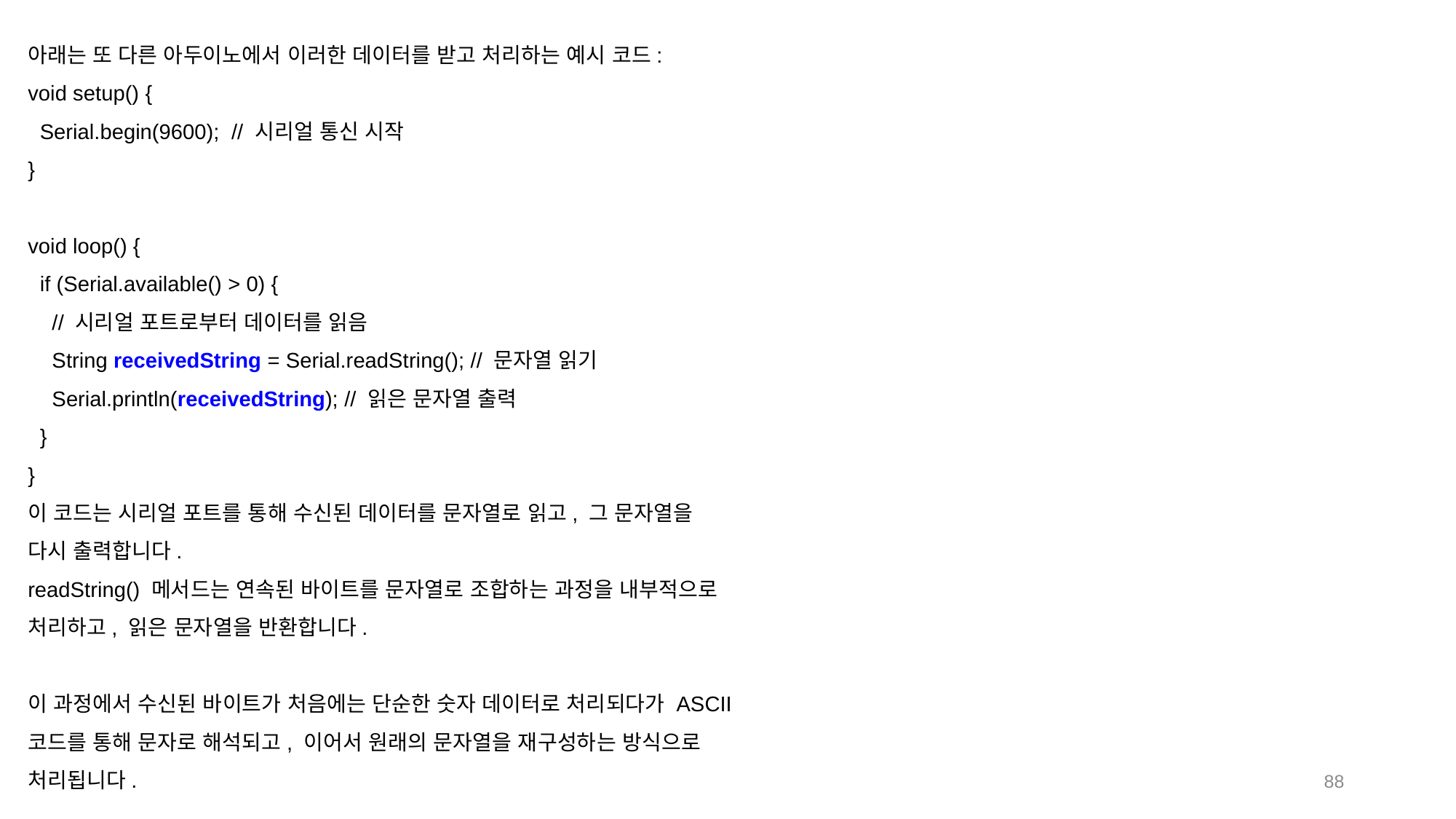

아래는 또 다른 아두이노에서 이러한 데이터를 받고 처리하는 예시 코드:
void setup() {
  Serial.begin(9600);  // 시리얼 통신 시작
}

void loop() {
  if (Serial.available() > 0) {
    // 시리얼 포트로부터 데이터를 읽음
    String receivedString = Serial.readString(); // 문자열 읽기
    Serial.println(receivedString); // 읽은 문자열 출력
  }
}
이 코드는 시리얼 포트를 통해 수신된 데이터를 문자열로 읽고, 그 문자열을 다시 출력합니다.
readString() 메서드는 연속된 바이트를 문자열로 조합하는 과정을 내부적으로 처리하고, 읽은 문자열을 반환합니다.

이 과정에서 수신된 바이트가 처음에는 단순한 숫자 데이터로 처리되다가 ASCII 코드를 통해 문자로 해석되고, 이어서 원래의 문자열을 재구성하는 방식으로 처리됩니다.
88